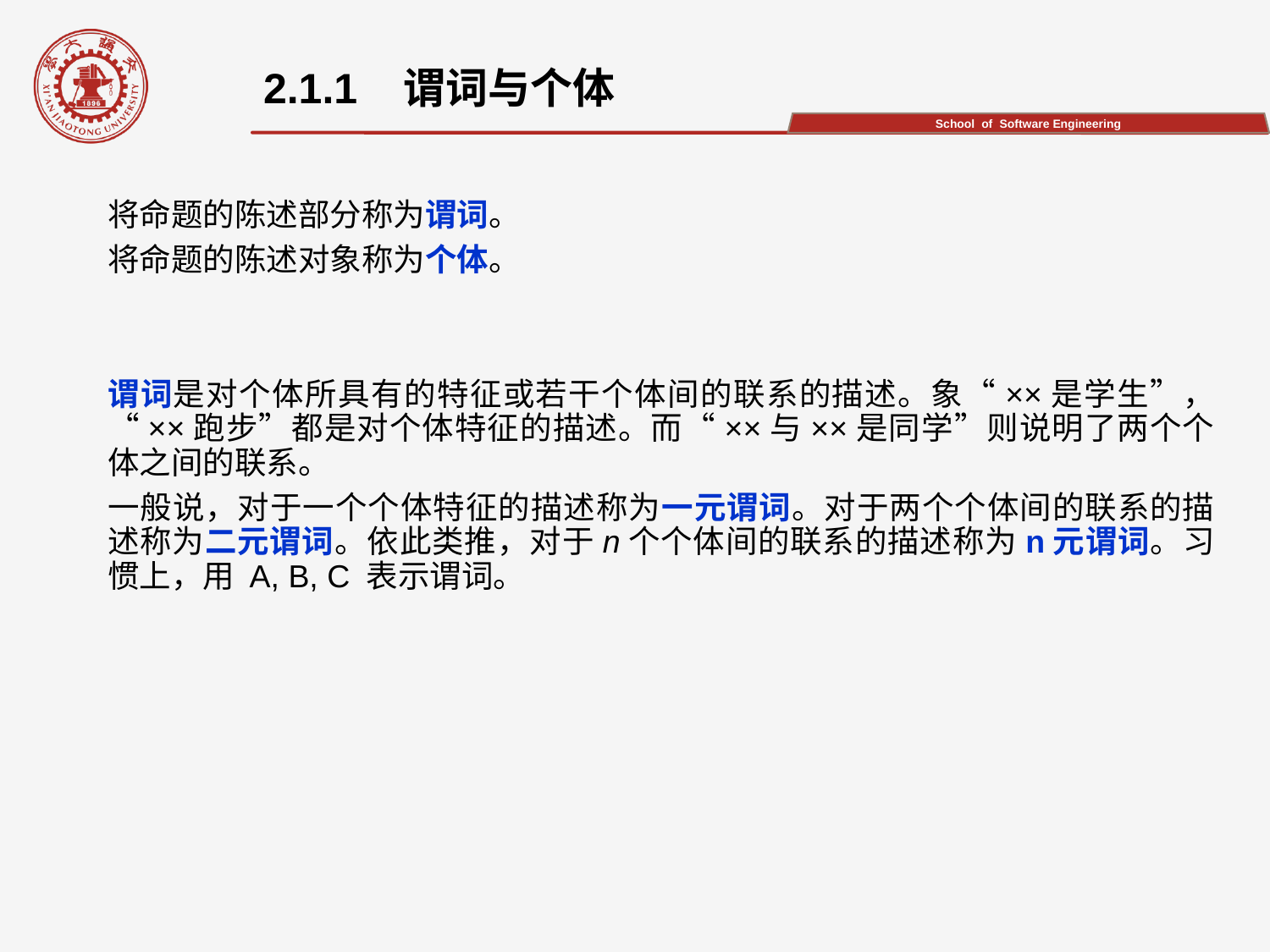

2.1.1   谓词与个体
将命题的陈述部分称为谓词。
将命题的陈述对象称为个体。

谓词是对个体所具有的特征或若干个体间的联系的描述。象“××是学生”，“××跑步”都是对个体特征的描述。而“××与××是同学”则说明了两个个体之间的联系。
一般说，对于一个个体特征的描述称为一元谓词。对于两个个体间的联系的描述称为二元谓词。依此类推，对于n个个体间的联系的描述称为n元谓词。习惯上，用 A, B, C 表示谓词。